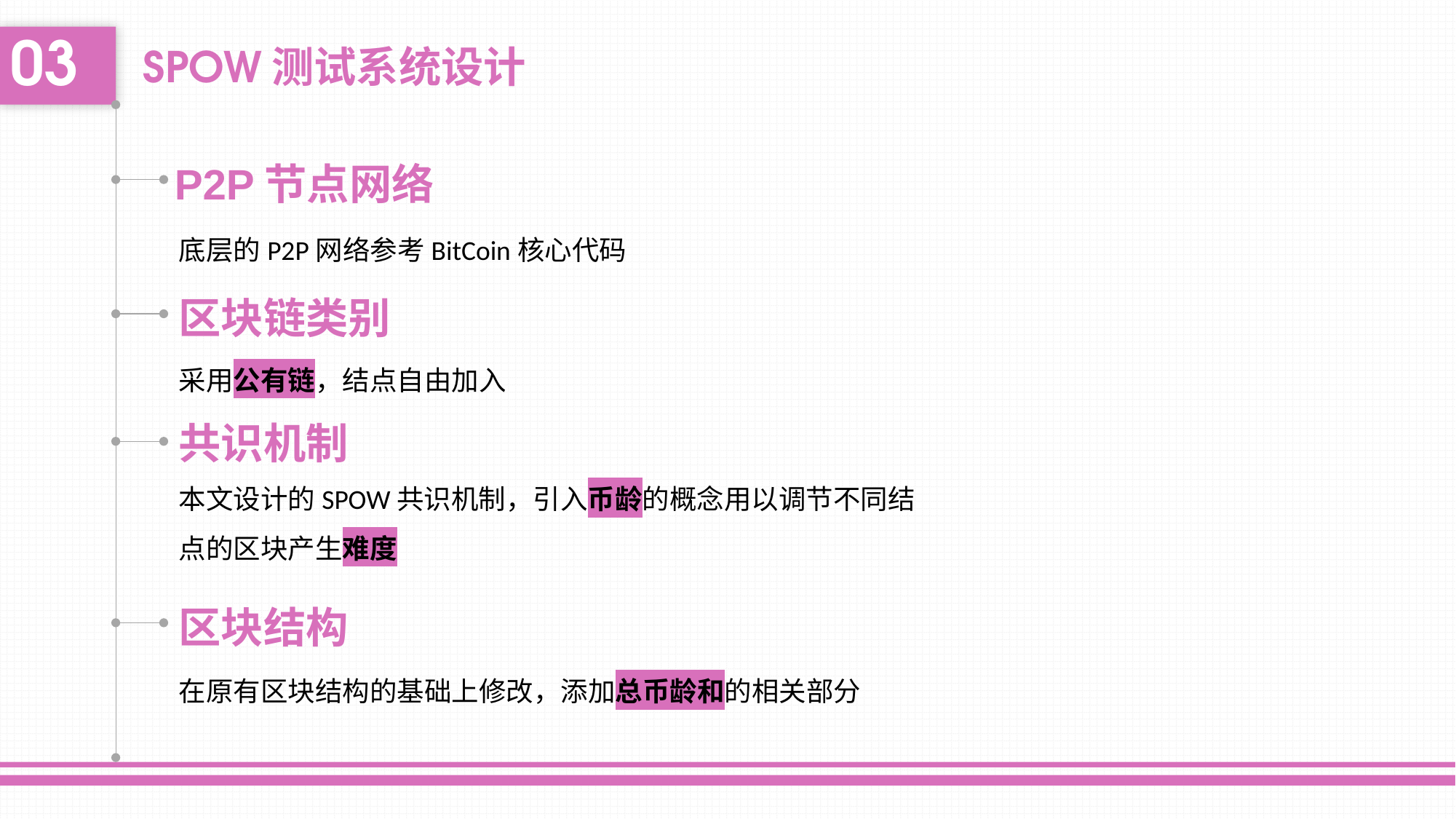

03
SPOW测试系统设计
P2P节点网络
底层的P2P网络参考BitCoin核心代码
区块链类别
采用公有链，结点自由加入
共识机制
本文设计的SPOW共识机制，引入币龄的概念用以调节不同结点的区块产生难度
区块结构
在原有区块结构的基础上修改，添加总币龄和的相关部分